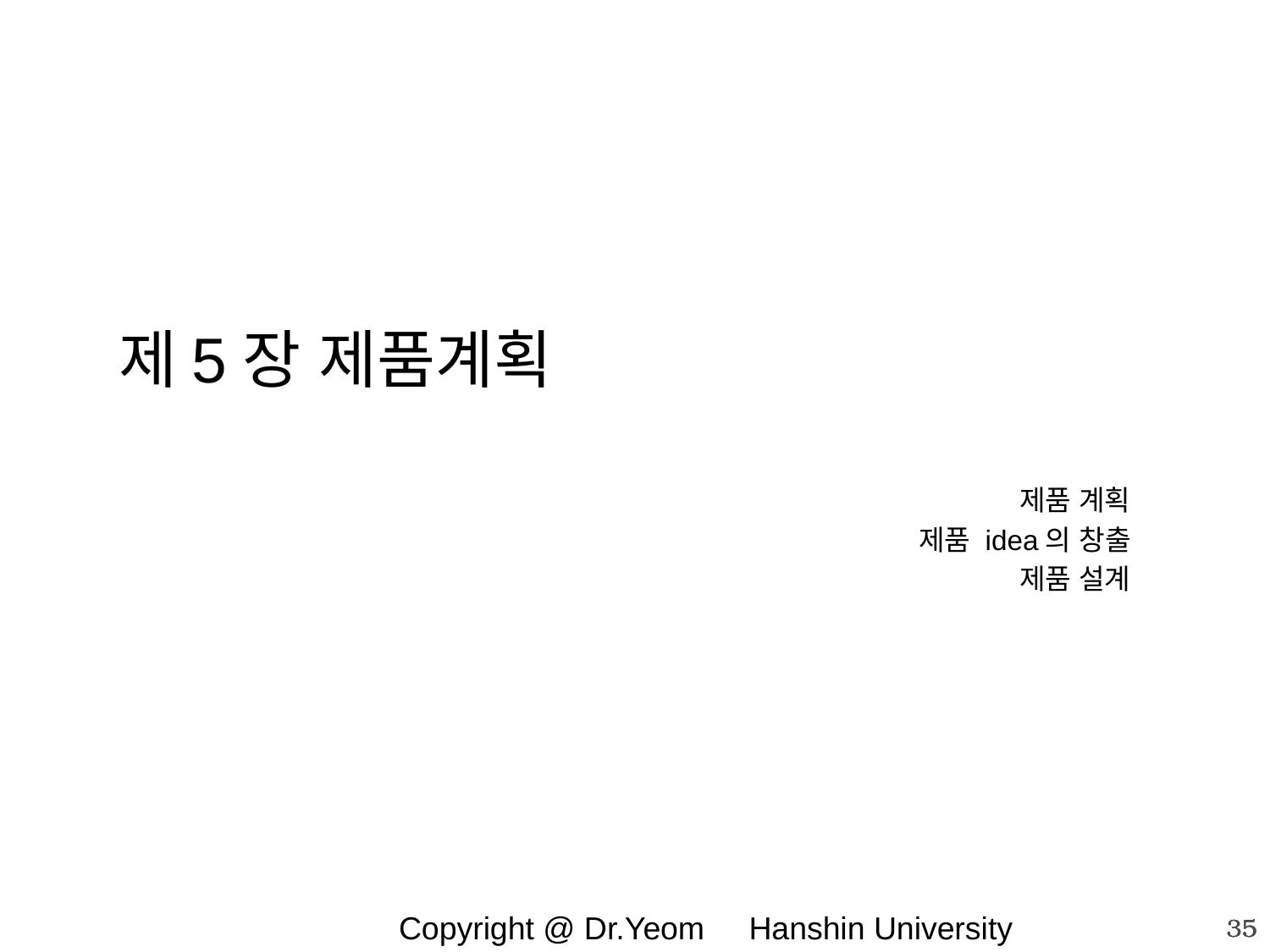

# 제5장 제품계획
제품 계획
제품 idea의 창출
제품 설계
35